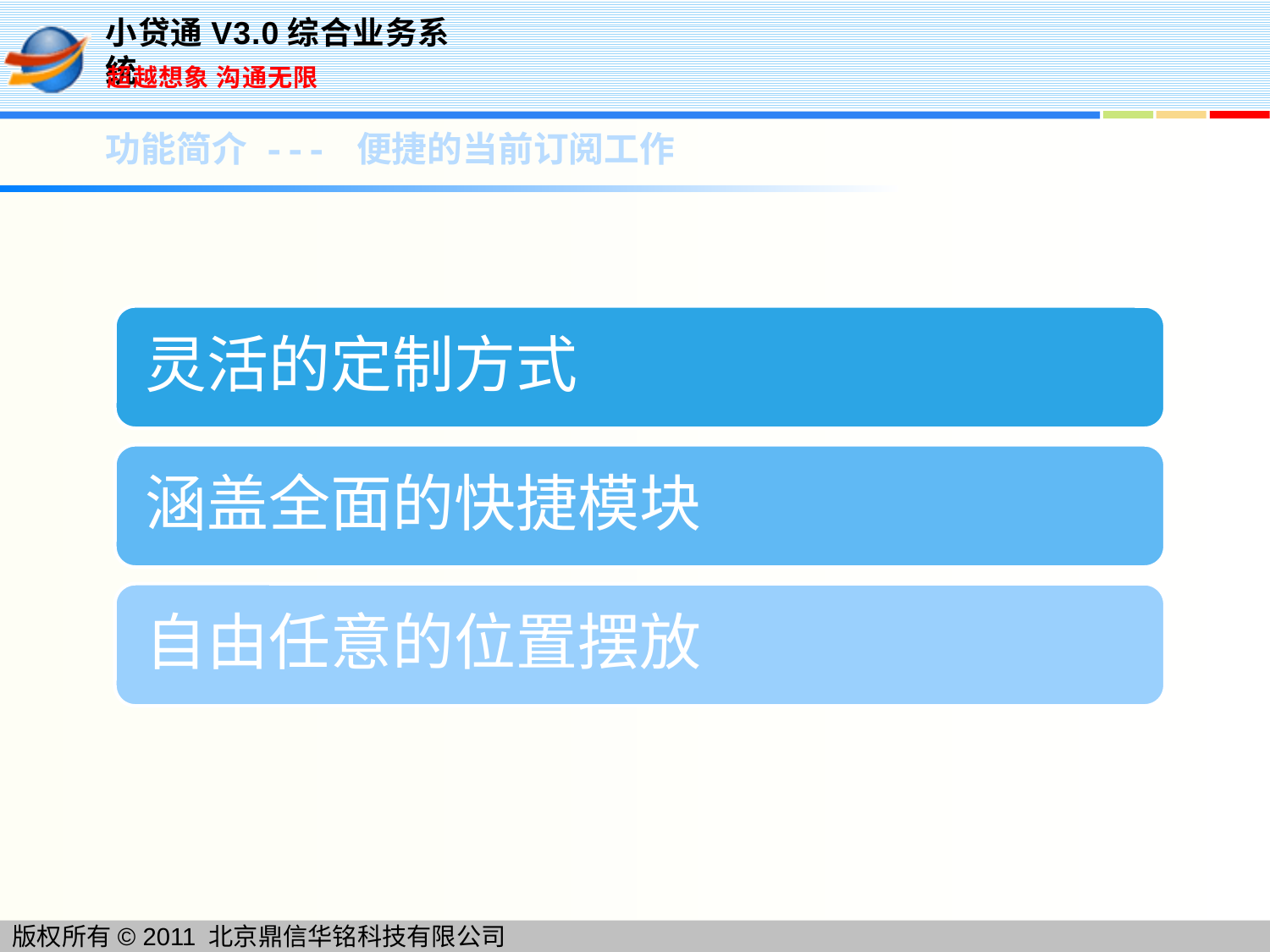

功能简介 --- 便捷的当前订阅工作
灵活的定制方式
涵盖全面的快捷模块
自由任意的位置摆放